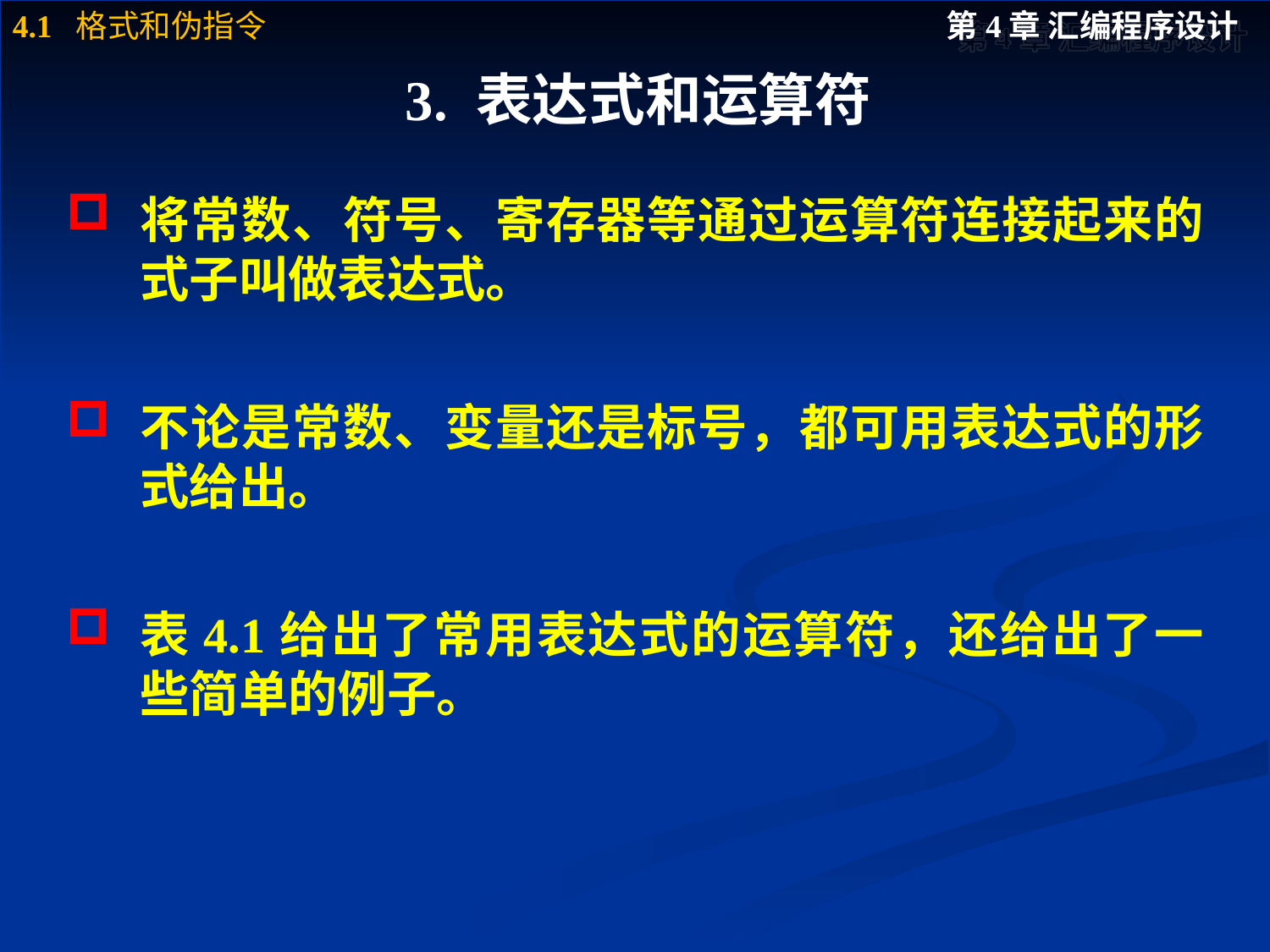

# 3. 表达式和运算符
将常数、符号、寄存器等通过运算符连接起来的式子叫做表达式。

不论是常数、变量还是标号，都可用表达式的形式给出。

表4.1给出了常用表达式的运算符，还给出了一些简单的例子。